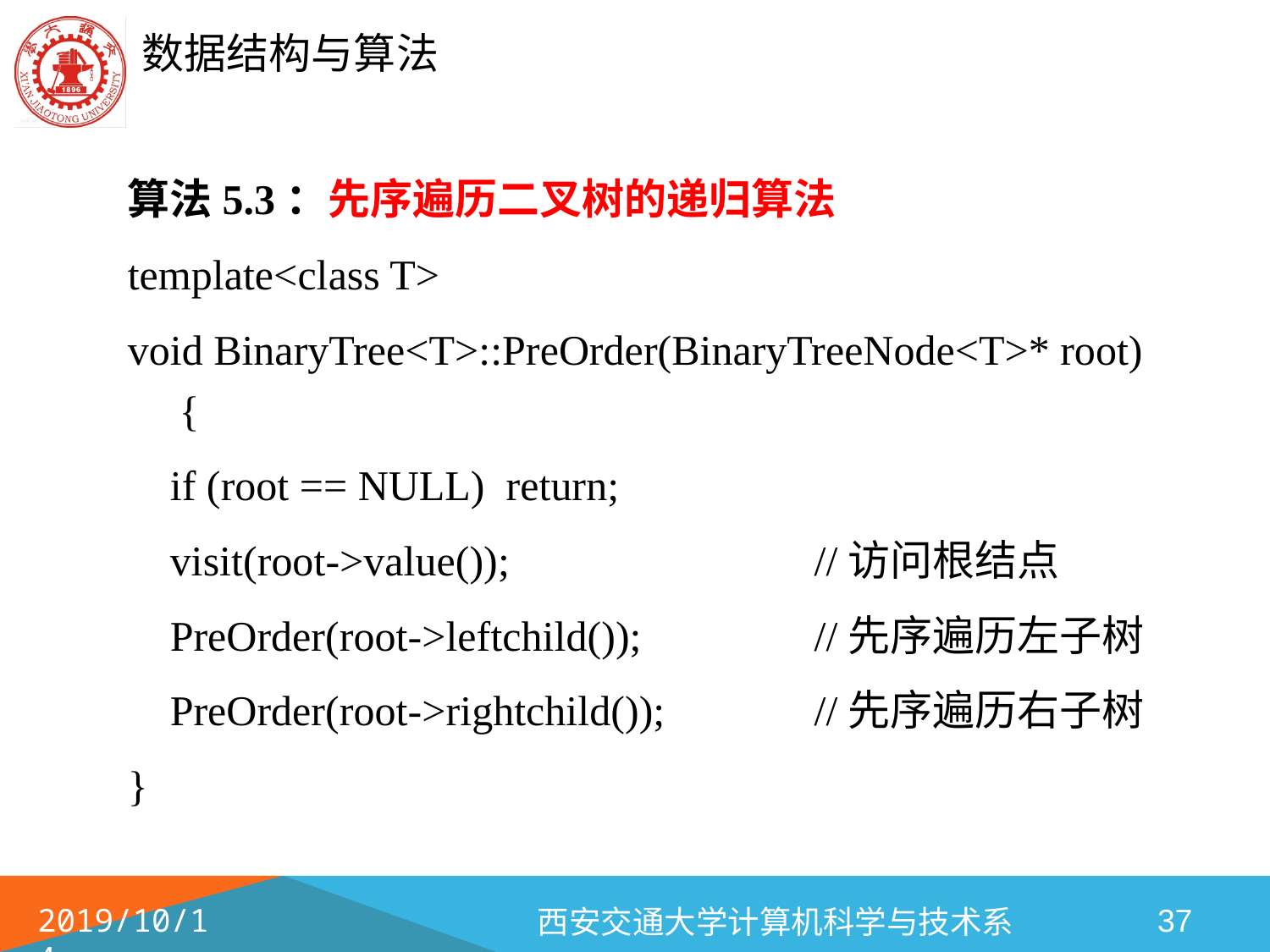

算法5.3：先序遍历二叉树的递归算法
template<class T>
void BinaryTree<T>::PreOrder(BinaryTreeNode<T>* root){
    if (root == NULL)  return;
    visit(root->value());			//访问根结点
    PreOrder(root->leftchild());		//先序遍历左子树
    PreOrder(root->rightchild());		//先序遍历右子树
}